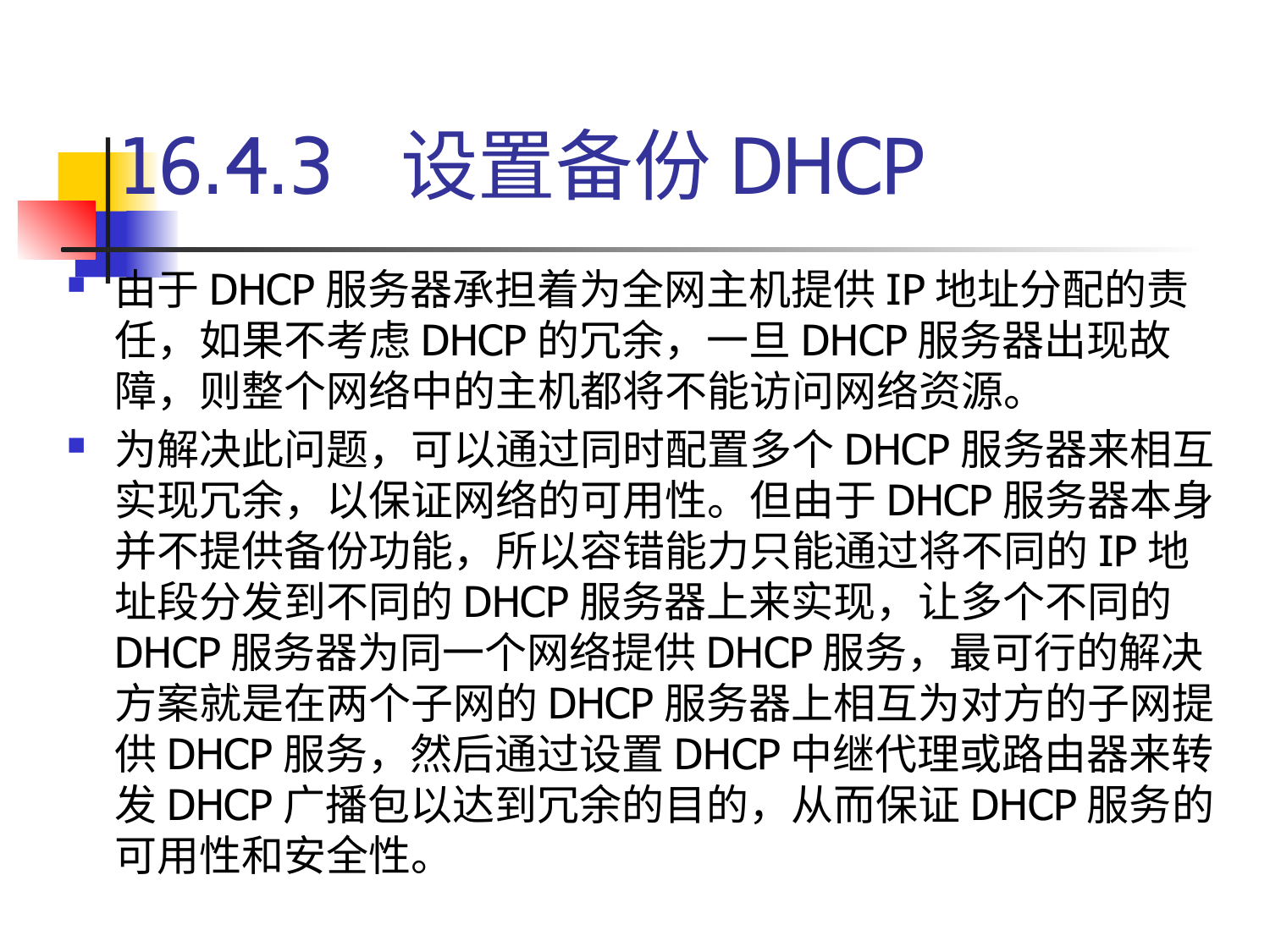

# 16.4.3  设置备份DHCP
由于DHCP服务器承担着为全网主机提供IP地址分配的责任，如果不考虑DHCP的冗余，一旦DHCP服务器出现故障，则整个网络中的主机都将不能访问网络资源。
为解决此问题，可以通过同时配置多个DHCP服务器来相互实现冗余，以保证网络的可用性。但由于DHCP服务器本身并不提供备份功能，所以容错能力只能通过将不同的IP地址段分发到不同的DHCP服务器上来实现，让多个不同的DHCP服务器为同一个网络提供DHCP服务，最可行的解决方案就是在两个子网的DHCP服务器上相互为对方的子网提供DHCP服务，然后通过设置DHCP中继代理或路由器来转发DHCP广播包以达到冗余的目的，从而保证DHCP服务的可用性和安全性。